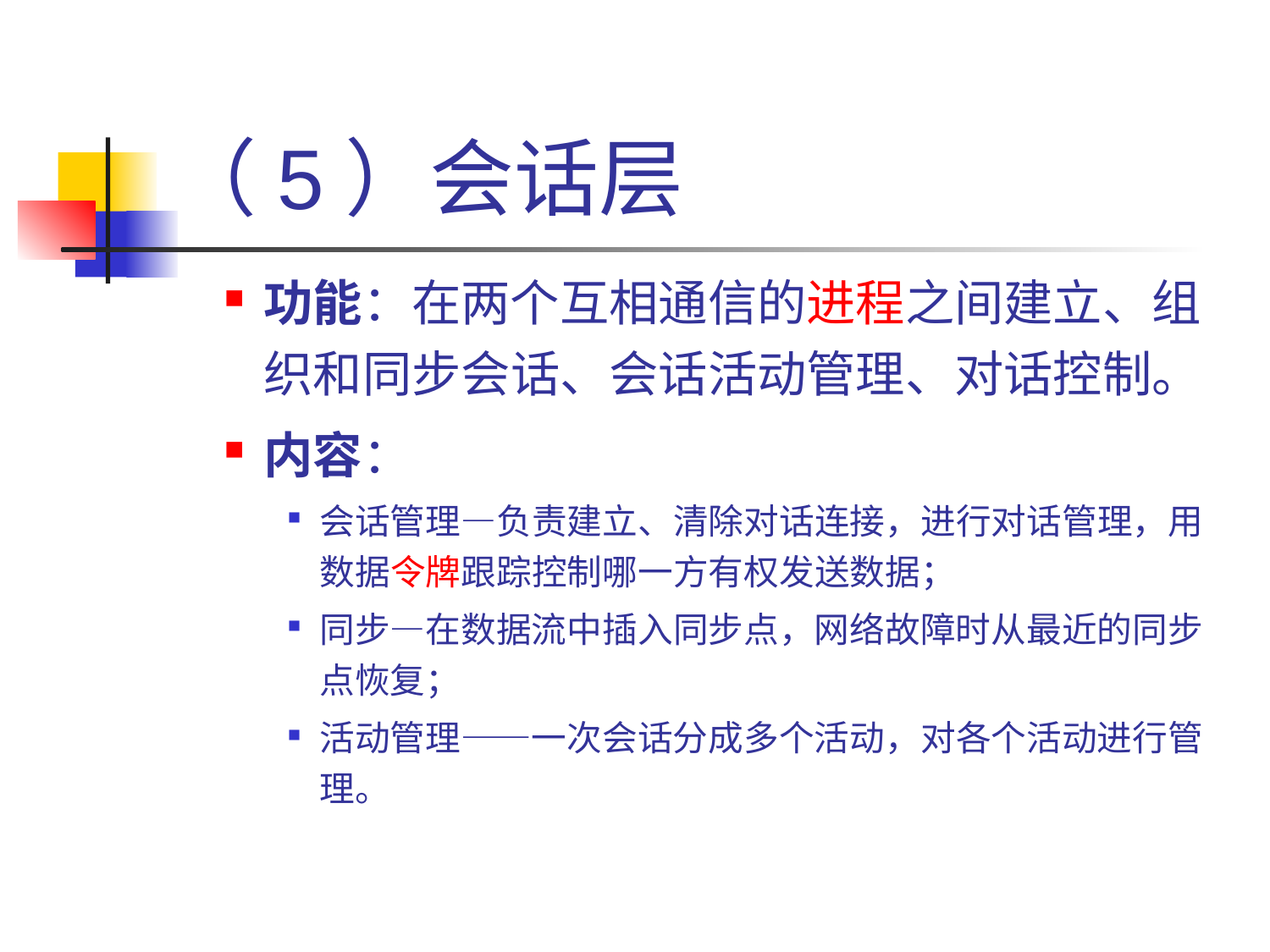

# （5）会话层
功能：在两个互相通信的进程之间建立、组织和同步会话、会话活动管理、对话控制。
内容：
会话管理—负责建立、清除对话连接，进行对话管理，用数据令牌跟踪控制哪一方有权发送数据；
同步—在数据流中插入同步点，网络故障时从最近的同步点恢复；
活动管理——一次会话分成多个活动，对各个活动进行管理。